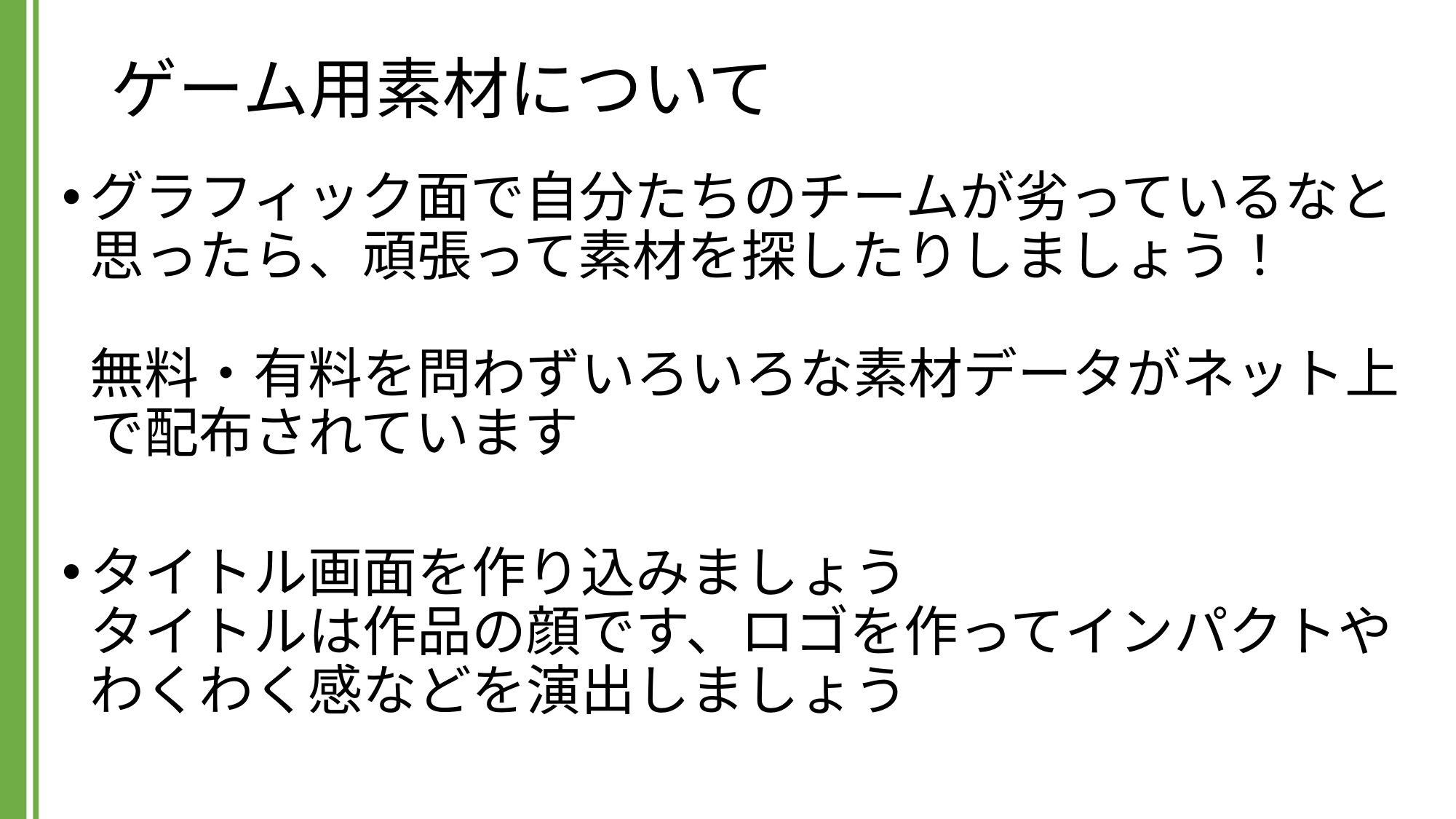

# ゲーム用素材について
グラフィック面で自分たちのチームが劣っているなと思ったら、頑張って素材を探したりしましょう！
無料・有料を問わずいろいろな素材データがネット上で配布されています
タイトル画面を作り込みましょう
タイトルは作品の顔です、ロゴを作ってインパクトや
わくわく感などを演出しましょう